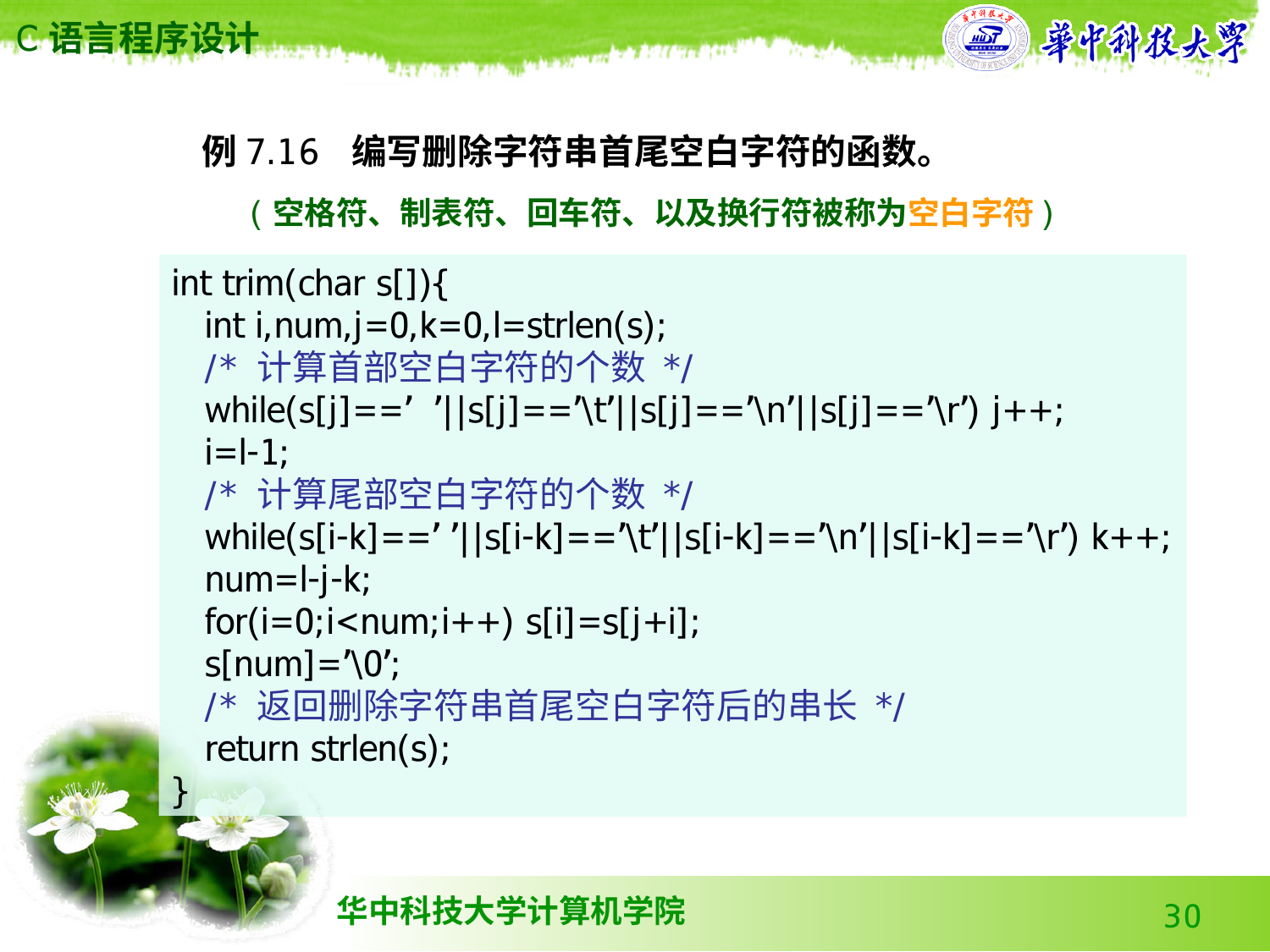

例7.16  编写删除字符串首尾空白字符的函数。
(空格符、制表符、回车符、以及换行符被称为空白字符)
int trim(char s[]){
   int i,num,j=0,k=0,l=strlen(s);
   /* 计算首部空白字符的个数 */
   while(s[j]==’  ’||s[j]==’\t’||s[j]==’\n’||s[j]==’\r’) j++;
   i=l-1;
   /* 计算尾部空白字符的个数 */
   while(s[i-k]==’ ’||s[i-k]==’\t’||s[i-k]==’\n’||s[i-k]==’\r’) k++;
   num=l-j-k;
   for(i=0;i<num;i++) s[i]=s[j+i];
   s[num]=’\0’;
   /* 返回删除字符串首尾空白字符后的串长 */
   return strlen(s);
}

30